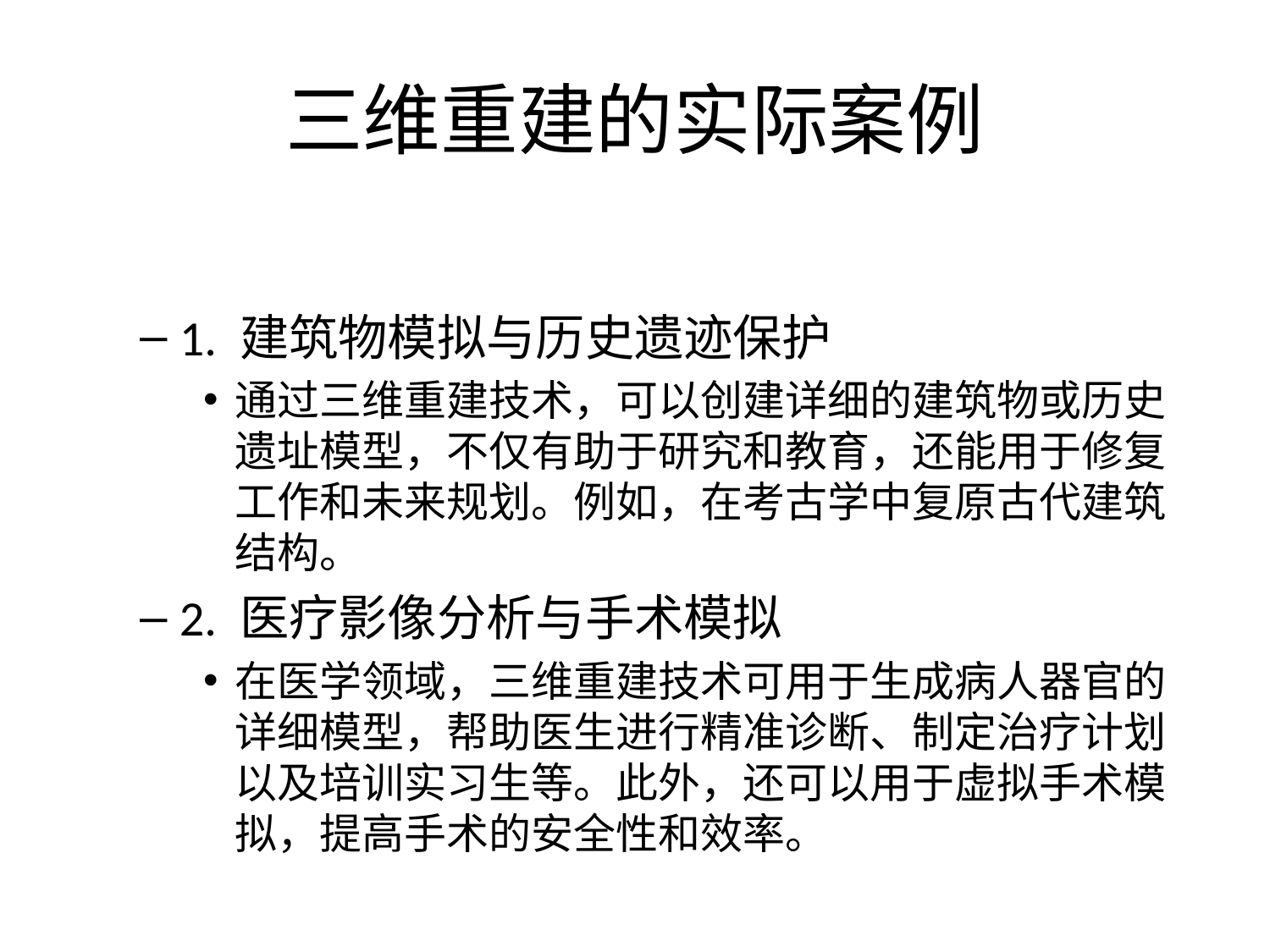

# 三维重建的实际案例

1. 建筑物模拟与历史遗迹保护
通过三维重建技术，可以创建详细的建筑物或历史遗址模型，不仅有助于研究和教育，还能用于修复工作和未来规划。例如，在考古学中复原古代建筑结构。
2. 医疗影像分析与手术模拟
在医学领域，三维重建技术可用于生成病人器官的详细模型，帮助医生进行精准诊断、制定治疗计划以及培训实习生等。此外，还可以用于虚拟手术模拟，提高手术的安全性和效率。